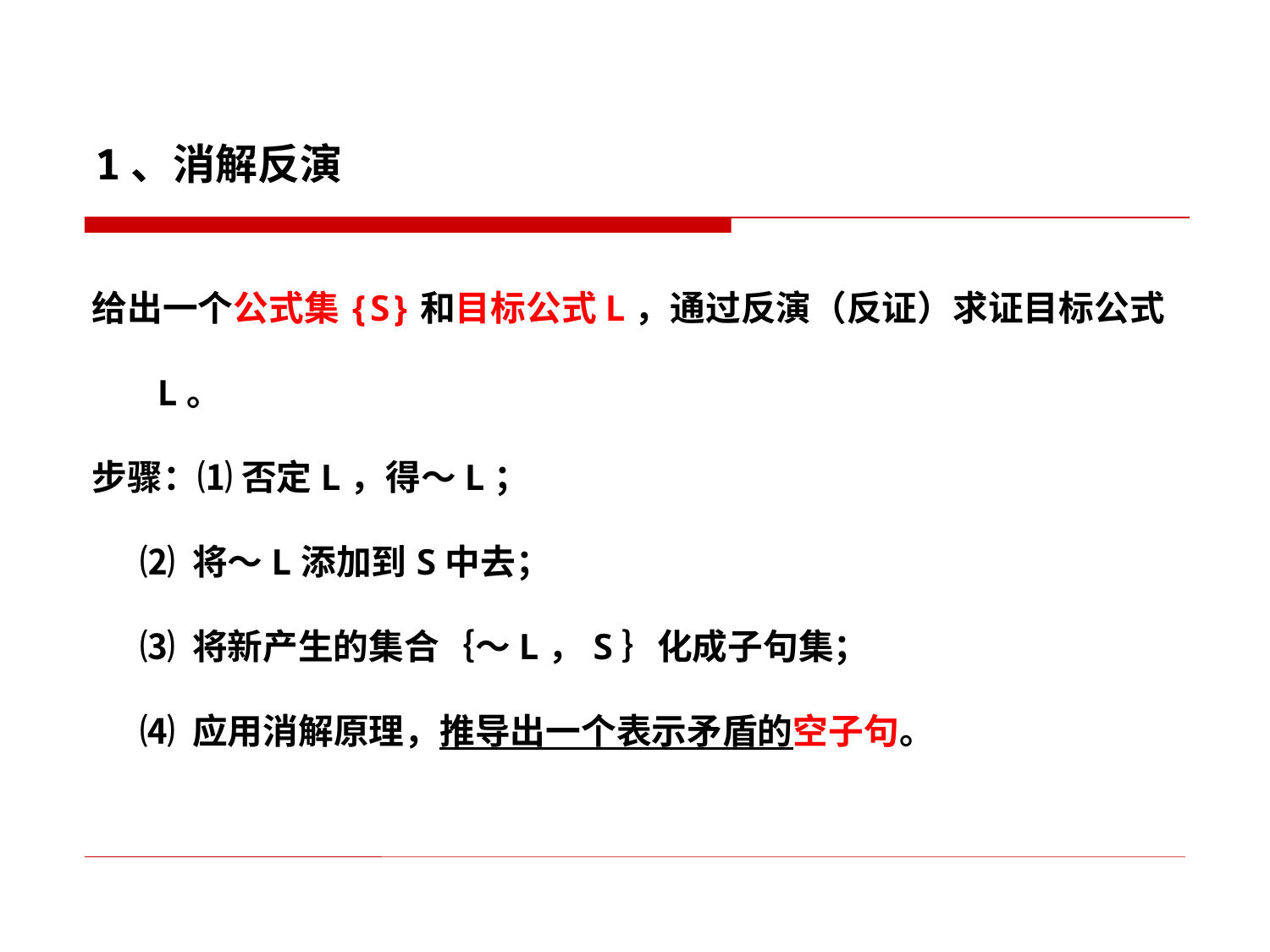

1、消解反演
给出一个公式集{S}和目标公式L，通过反演（反证）求证目标公式L。
步骤：⑴ 否定L，得～L；
      ⑵ 将～L添加到S中去；
      ⑶ 将新产生的集合｛～L，S｝化成子句集；
      ⑷ 应用消解原理，推导出一个表示矛盾的空子句。